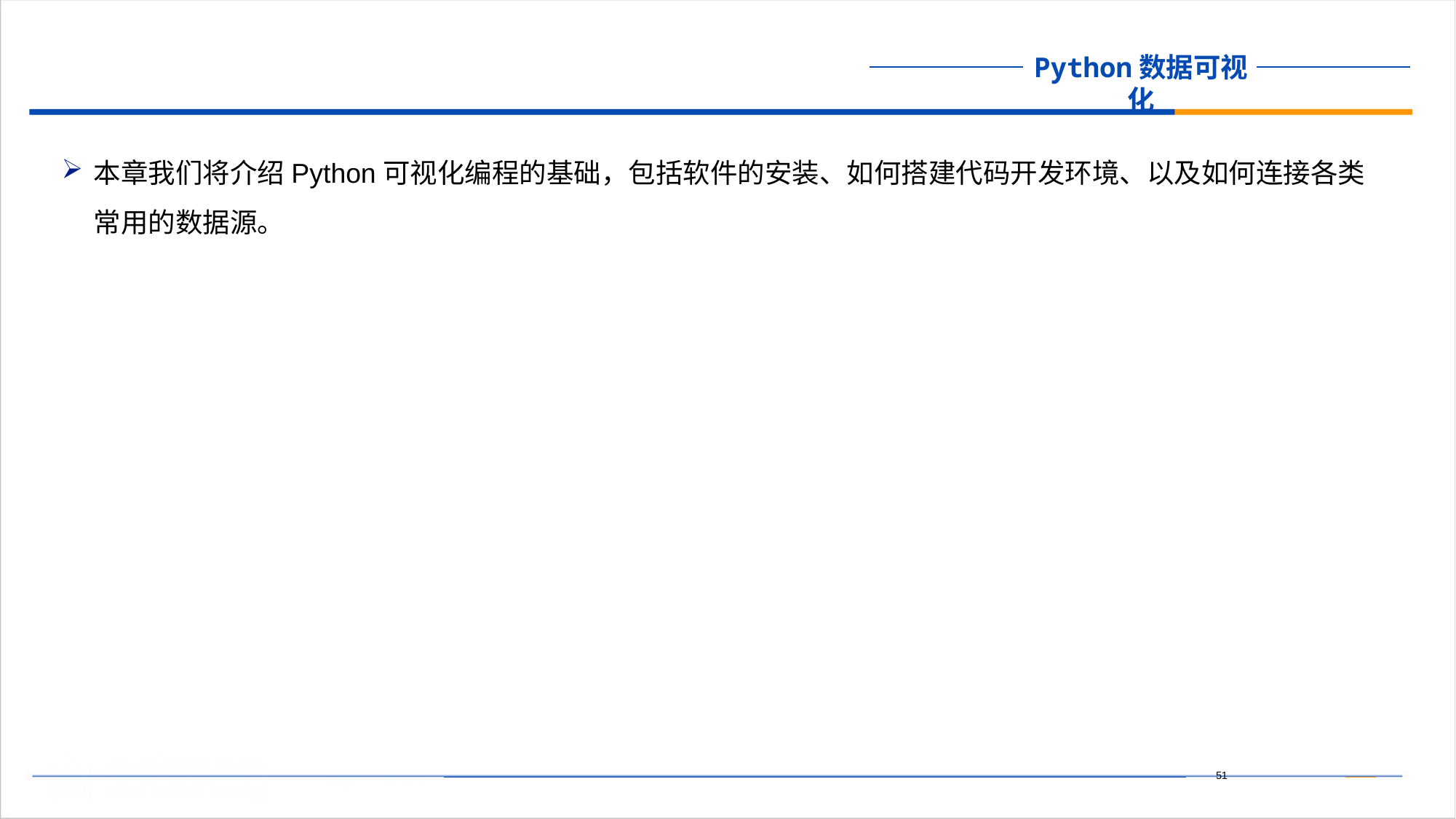

本章我们将介绍Python可视化编程的基础，包括软件的安装、如何搭建代码开发环境、以及如何连接各类常用的数据源。